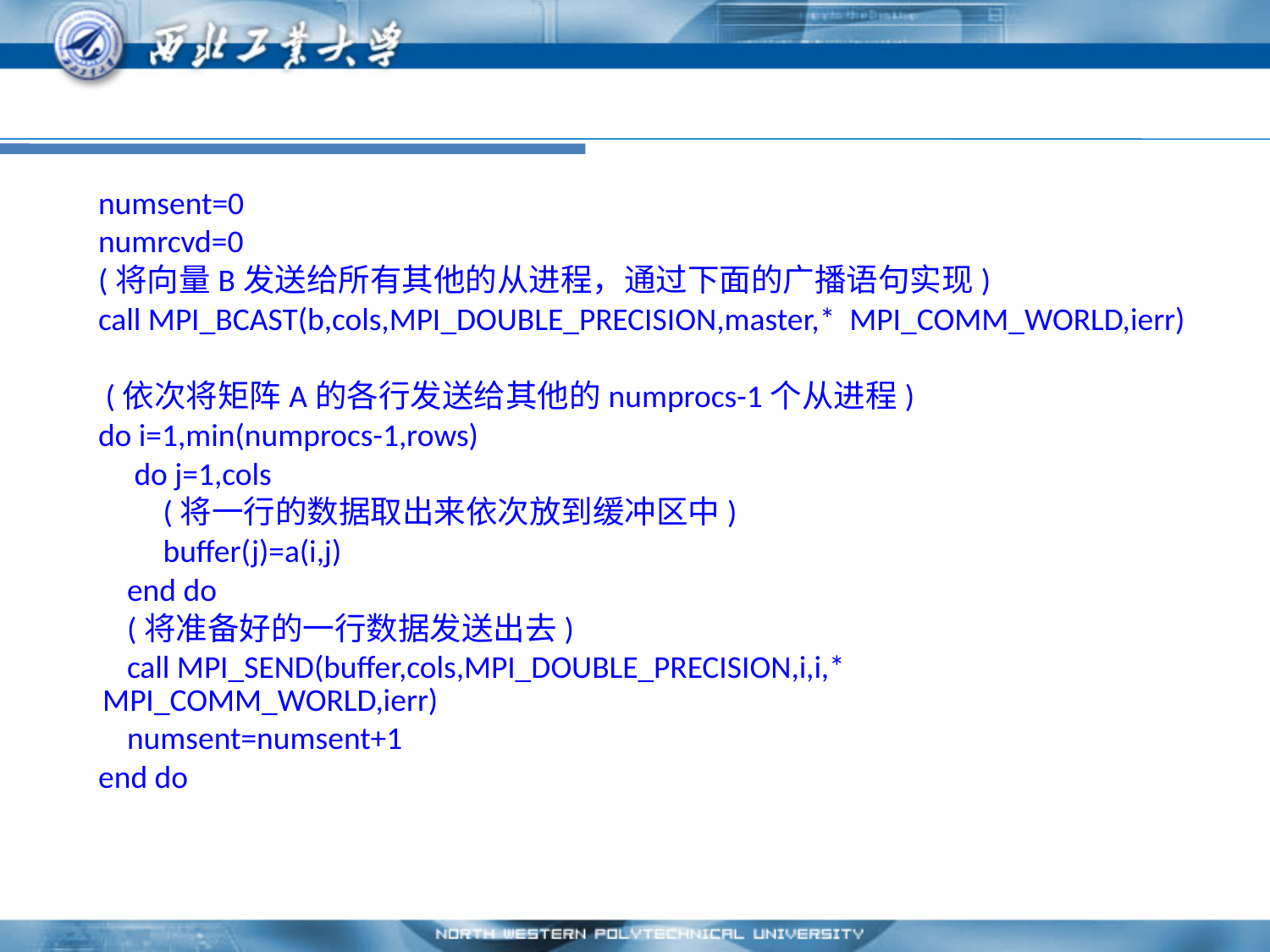

numsent=0
      numrcvd=0
      (将向量B发送给所有其他的从进程，通过下面的广播语句实现)
      call MPI_BCAST(b,cols,MPI_DOUBLE_PRECISION,master,*  MPI_COMM_WORLD,ierr)

       (依次将矩阵A的各行发送给其他的numprocs-1个从进程)
      do i=1,min(numprocs-1,rows)
           do j=1,cols
               (将一行的数据取出来依次放到缓冲区中)
               buffer(j)=a(i,j)
          end do
          (将准备好的一行数据发送出去)
          call MPI_SEND(buffer,cols,MPI_DOUBLE_PRECISION,i,i,*                            MPI_COMM_WORLD,ierr)
          numsent=numsent+1
      end do